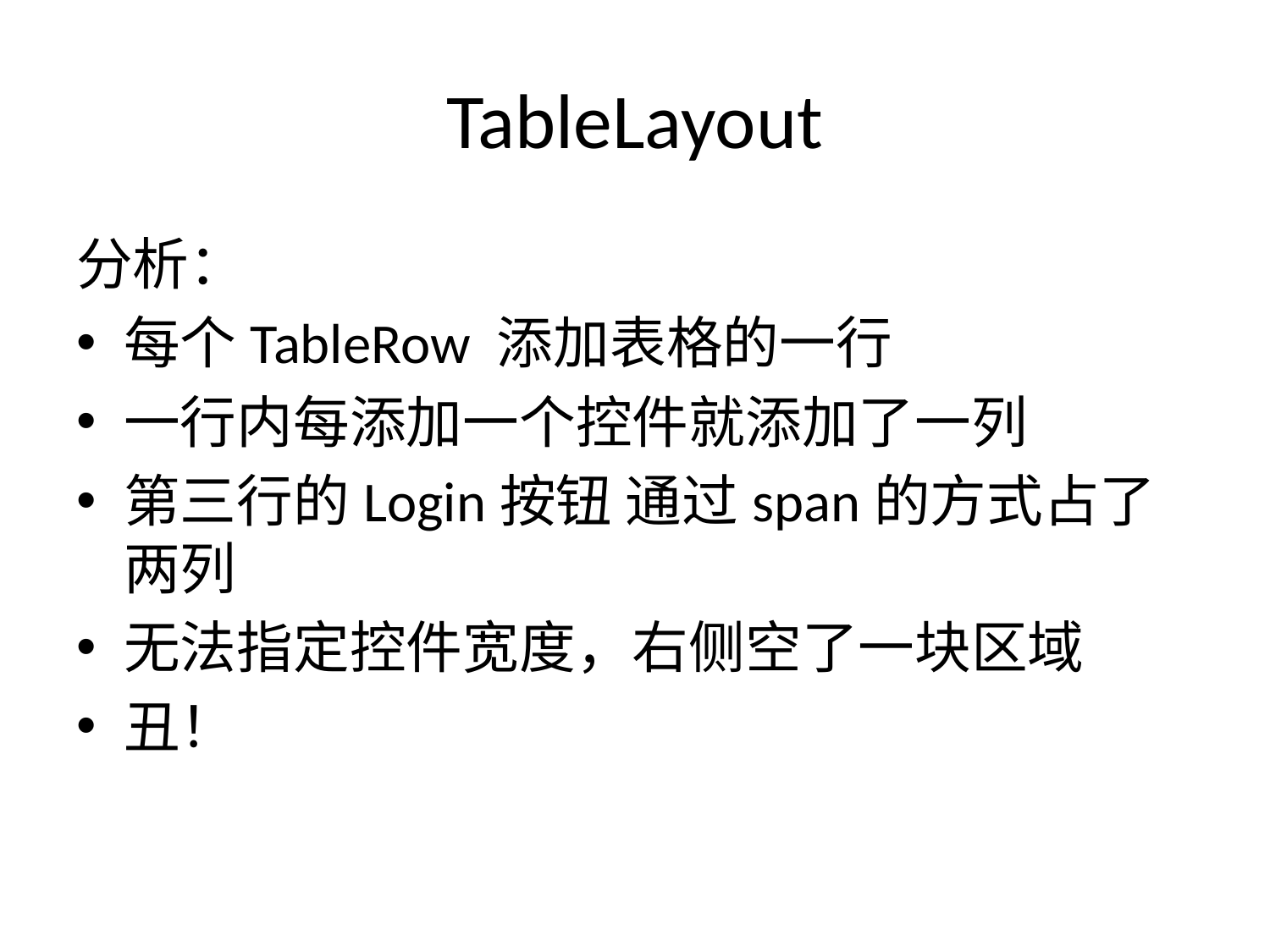

# TableLayout
分析：
每个TableRow 添加表格的一行
一行内每添加一个控件就添加了一列
第三行的Login按钮 通过span的方式占了两列
无法指定控件宽度，右侧空了一块区域
丑！